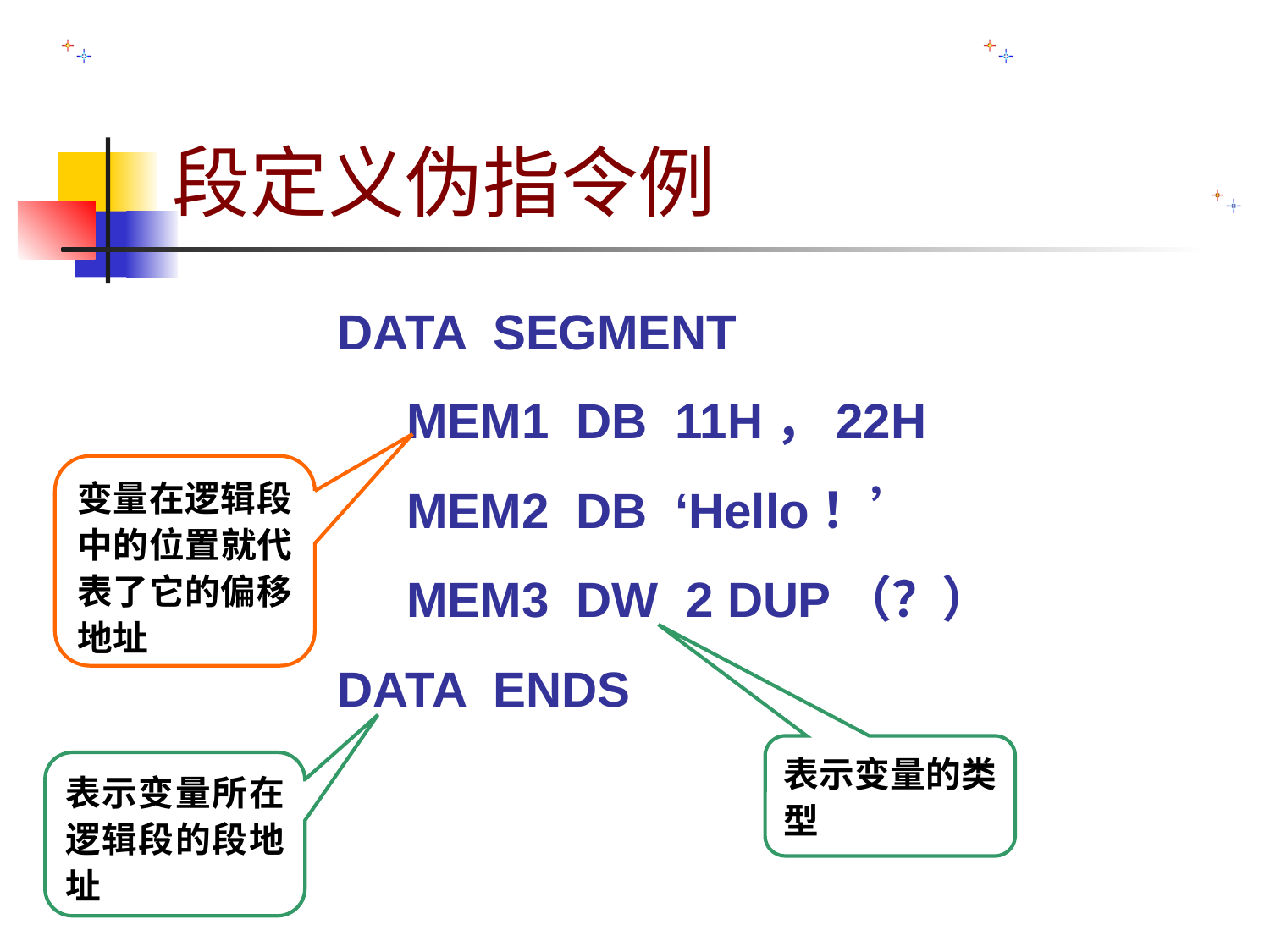

# 段定义伪指令例
DATA  SEGMENT
     MEM1  DB  11H，22H
     MEM2  DB  ‘Hello！’
     MEM3  DW  2 DUP（？）
DATA  ENDS
变量在逻辑段中的位置就代表了它的偏移地址
表示变量的类型
表示变量所在逻辑段的段地址